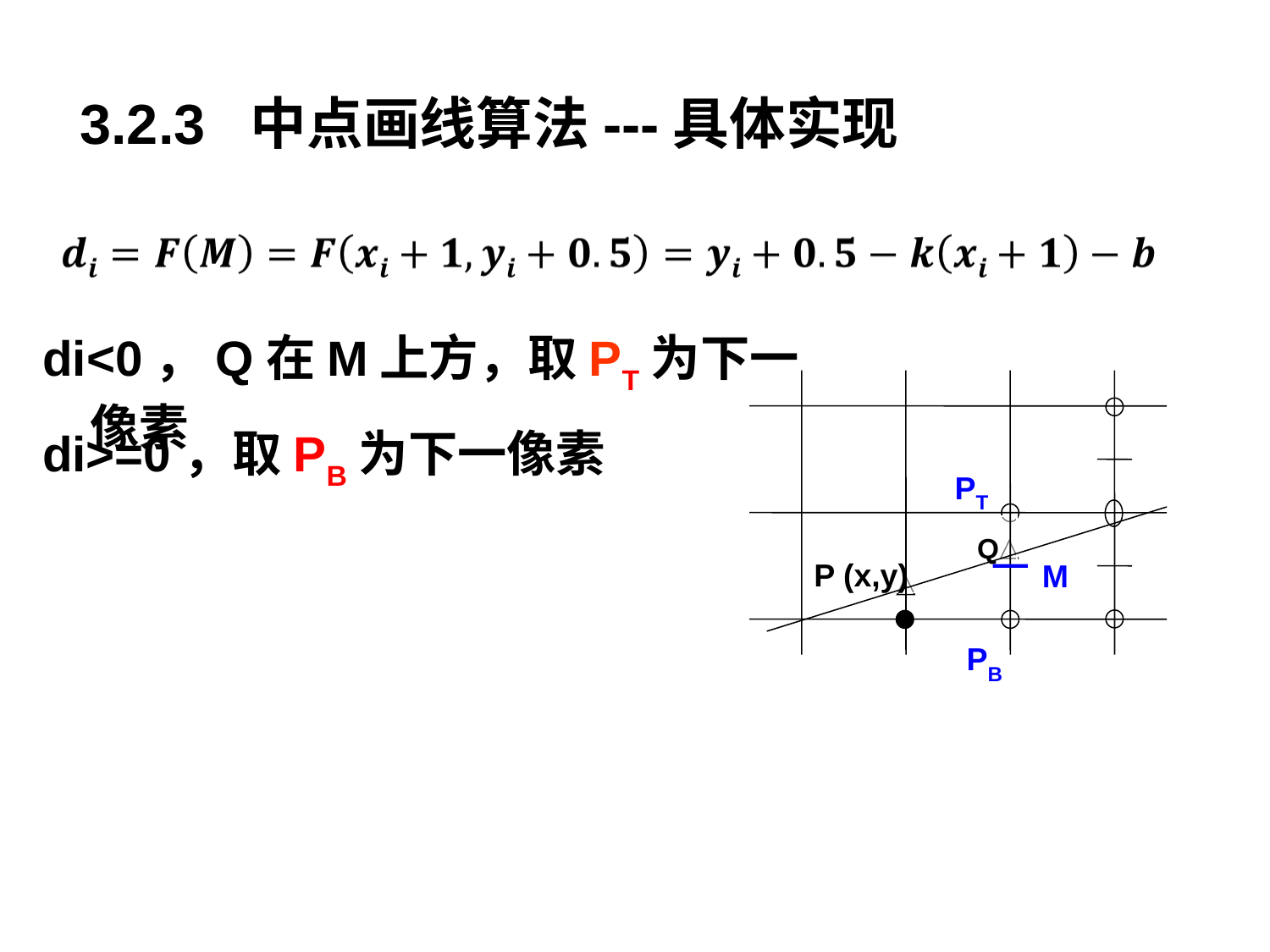

# 3.2.3  中点画线算法---具体实现

di<0，Q在M上方，取PT为下一像素

Q
P (x,y)
M

di>=0，取PB为下一像素
PT
PB